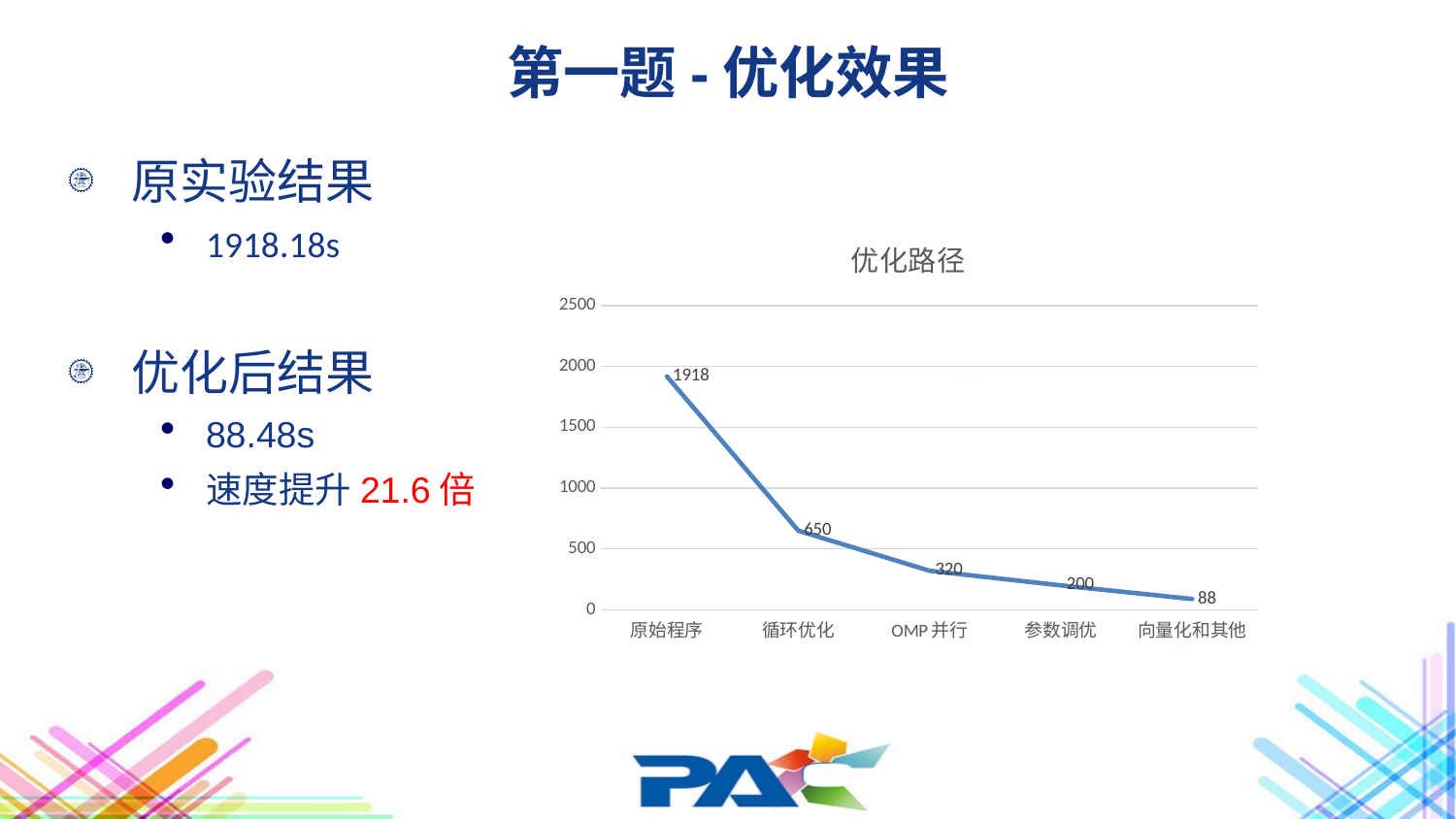

第一题-优化效果
原实验结果
1918.18s

优化后结果
88.48s
速度提升21.6倍

### Chart: 优化路径

| Category |  |
|---|---|
| 原始程序 | 1918.0 |
| 循环优化 | 650.0 |
| OMP并行 | 320.0 |
| 参数调优 | 200.0 |
| 向量化和其他 | 88.0 |